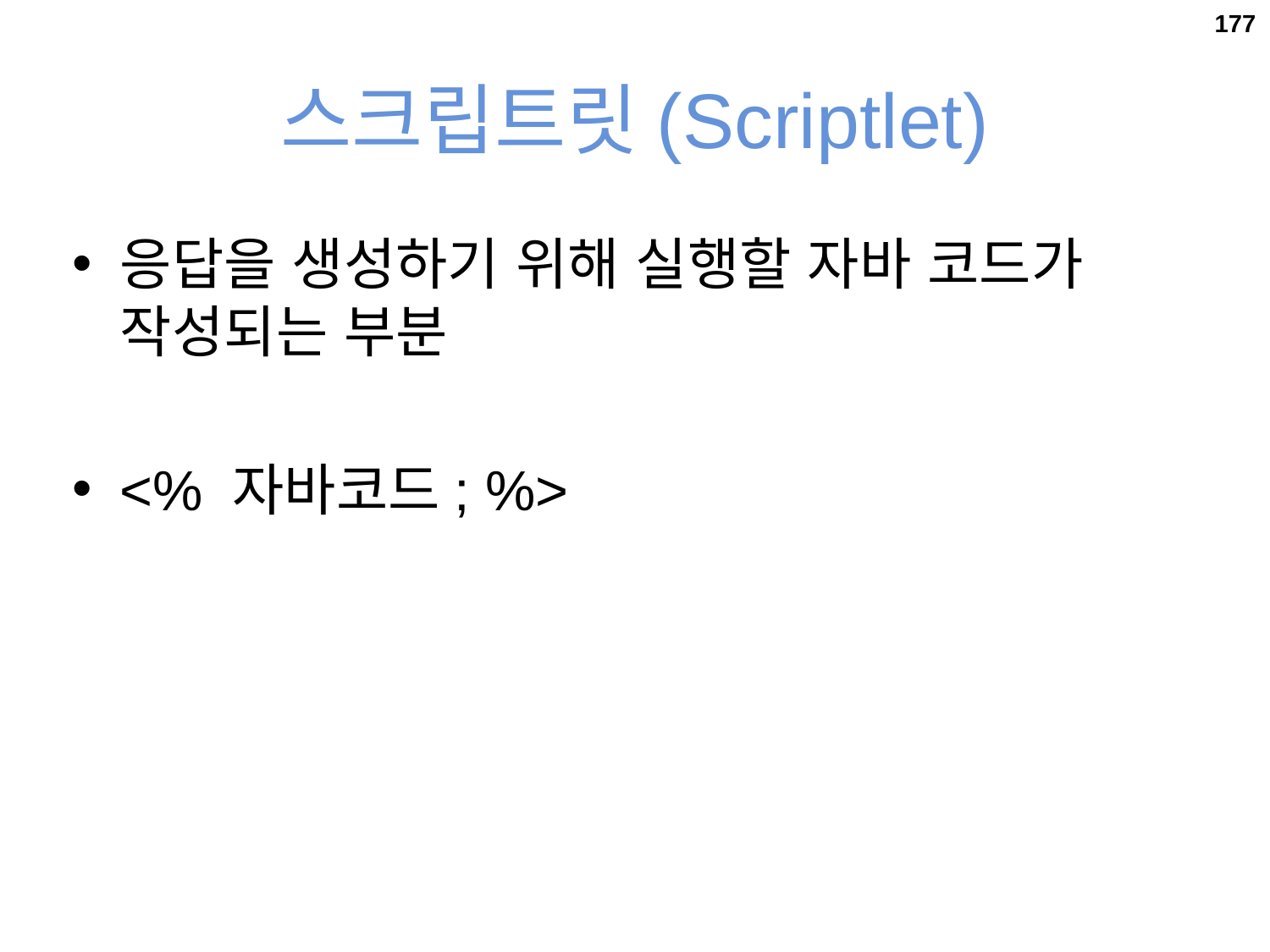

177
# 스크립트릿(Scriptlet)
응답을 생성하기 위해 실행할 자바 코드가 작성되는 부분

<% 자바코드; %>